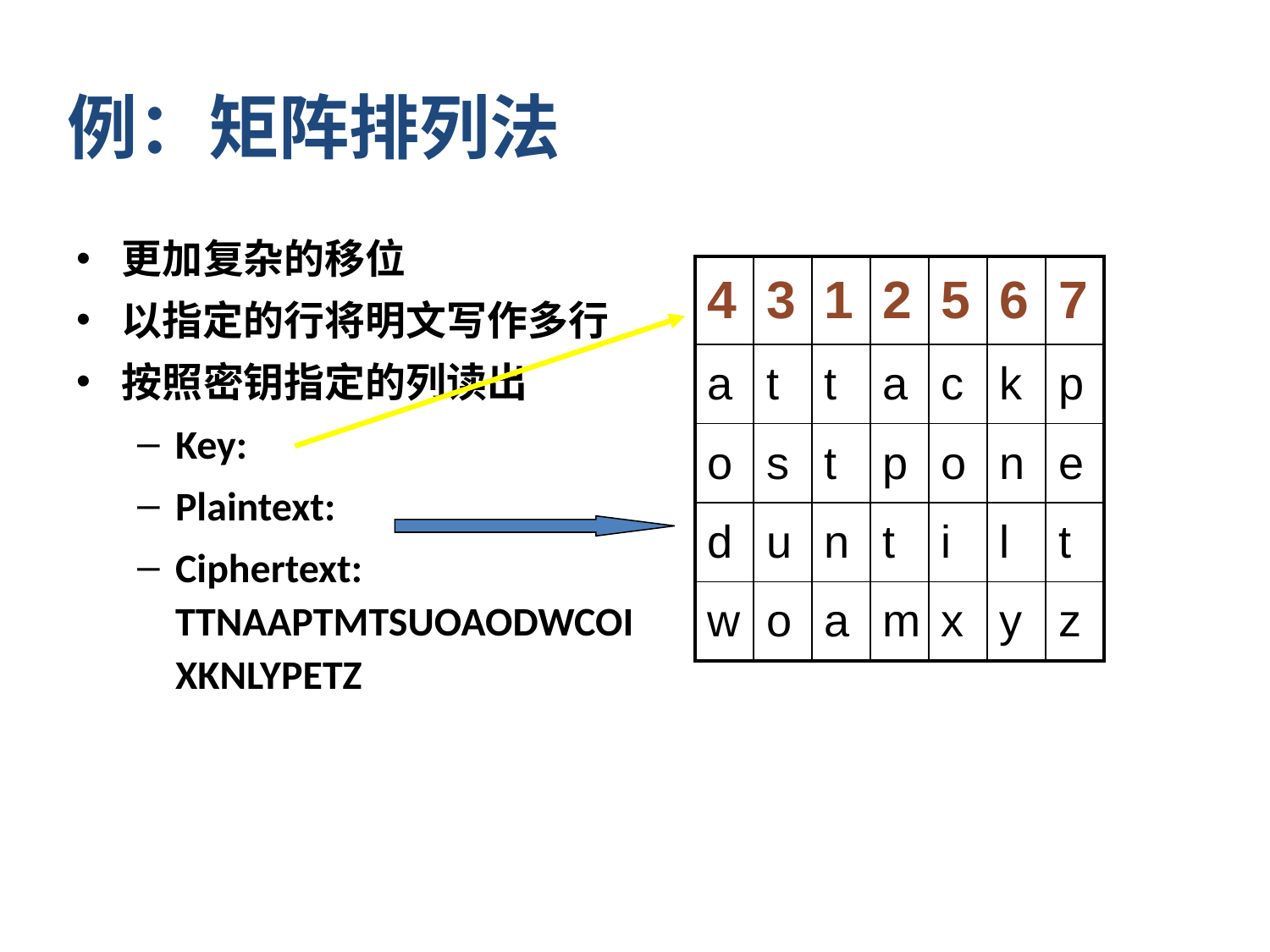

例：矩阵排列法
更加复杂的移位
以指定的行将明文写作多行
按照密钥指定的列读出
Key:
Plaintext:
Ciphertext: TTNAAPTMTSUOAODWCOIXKNLYPETZ

| 4 | 3 | 1 | 2 | 5 | 6 | 7 |
| --- | --- | --- | --- | --- | --- | --- |
| a | t | t | a | c | k | p |
| o | s | t | p | o | n | e |
| d | u | n | t | i | l | t |
| w | o | a | m | x | y | z |